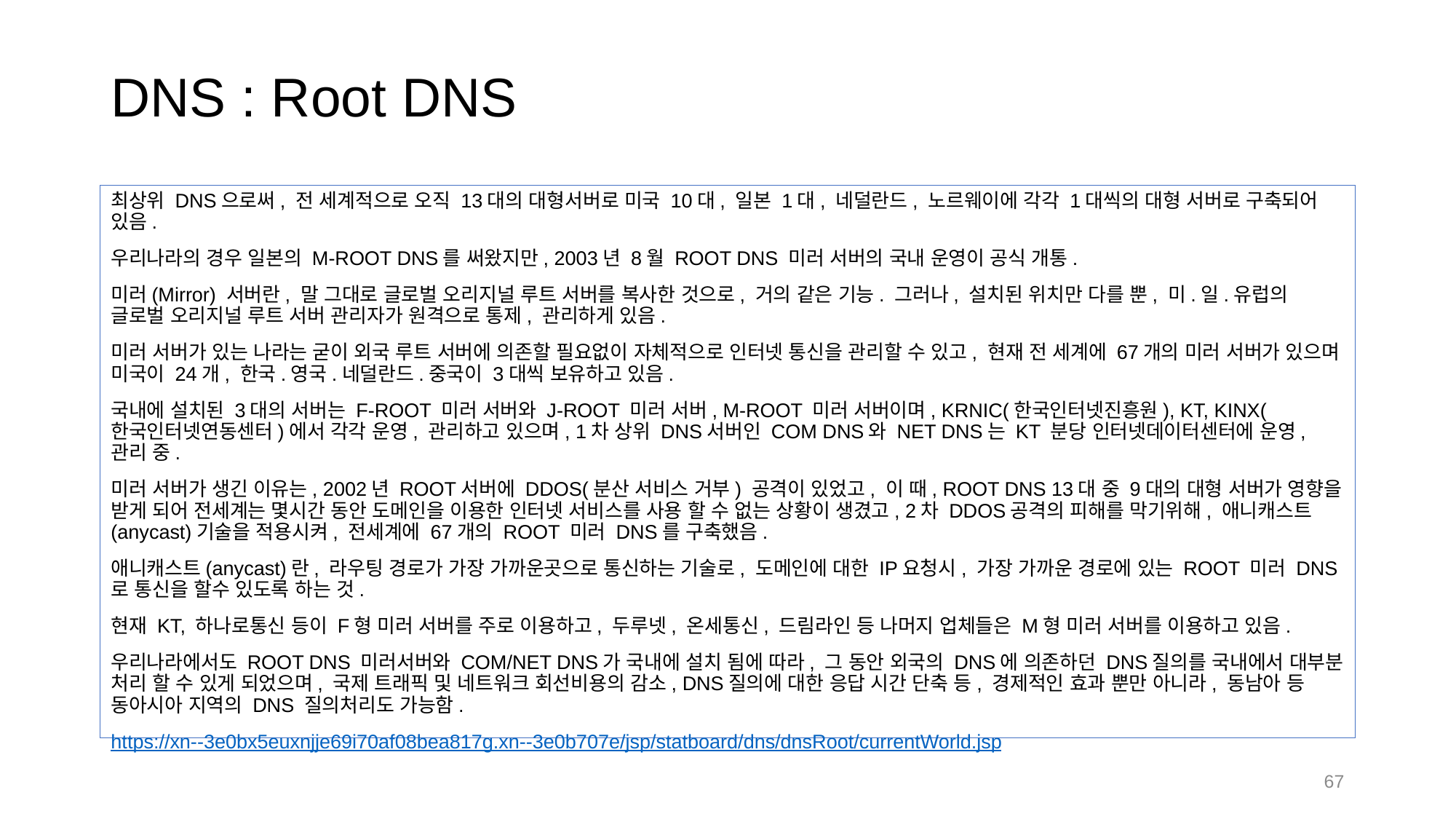

# DNS : Root DNS
최상위 DNS으로써, 전 세계적으로 오직 13대의 대형서버로 미국 10대, 일본 1대, 네덜란드, 노르웨이에 각각 1대씩의 대형 서버로 구축되어 있음.
우리나라의 경우 일본의 M-ROOT DNS를 써왔지만, 2003년 8월 ROOT DNS 미러 서버의 국내 운영이 공식 개통.
미러(Mirror) 서버란, 말 그대로 글로벌 오리지널 루트 서버를 복사한 것으로, 거의 같은 기능. 그러나, 설치된 위치만 다를 뿐, 미.일.유럽의 글로벌 오리지널 루트 서버 관리자가 원격으로 통제, 관리하게 있음.
미러 서버가 있는 나라는 굳이 외국 루트 서버에 의존할 필요없이 자체적으로 인터넷 통신을 관리할 수 있고, 현재 전 세계에 67개의 미러 서버가 있으며 미국이 24개, 한국.영국.네덜란드.중국이 3대씩 보유하고 있음.
국내에 설치된 3대의 서버는 F-ROOT 미러 서버와 J-ROOT 미러 서버, M-ROOT 미러 서버이며, KRNIC(한국인터넷진흥원), KT, KINX(한국인터넷연동센터)에서 각각 운영, 관리하고 있으며, 1차 상위 DNS서버인 COM DNS와 NET DNS는 KT 분당 인터넷데이터센터에 운영, 관리 중.
미러 서버가 생긴 이유는, 2002년 ROOT서버에 DDOS(분산 서비스 거부) 공격이 있었고, 이 때, ROOT DNS 13대 중 9대의 대형 서버가 영향을 받게 되어 전세계는 몇시간 동안 도메인을 이용한 인터넷 서비스를 사용 할 수 없는 상황이 생겼고, 2차 DDOS공격의 피해를 막기위해, 애니캐스트(anycast)기술을 적용시켜, 전세계에 67개의 ROOT 미러 DNS를 구축했음.
애니캐스트(anycast)란, 라우팅 경로가 가장 가까운곳으로 통신하는 기술로, 도메인에 대한 IP요청시, 가장 가까운 경로에 있는 ROOT 미러 DNS로 통신을 할수 있도록 하는 것.
현재 KT, 하나로통신 등이 F형 미러 서버를 주로 이용하고, 두루넷, 온세통신, 드림라인 등 나머지 업체들은 M형 미러 서버를 이용하고 있음.
우리나라에서도 ROOT DNS 미러서버와 COM/NET DNS가 국내에 설치 됨에 따라, 그 동안 외국의 DNS에 의존하던 DNS질의를 국내에서 대부분 처리 할 수 있게 되었으며, 국제 트래픽 및 네트워크 회선비용의 감소, DNS질의에 대한 응답 시간 단축 등, 경제적인 효과 뿐만 아니라, 동남아 등 동아시아 지역의 DNS 질의처리도 가능함.
https://xn--3e0bx5euxnjje69i70af08bea817g.xn--3e0b707e/jsp/statboard/dns/dnsRoot/currentWorld.jsp
67